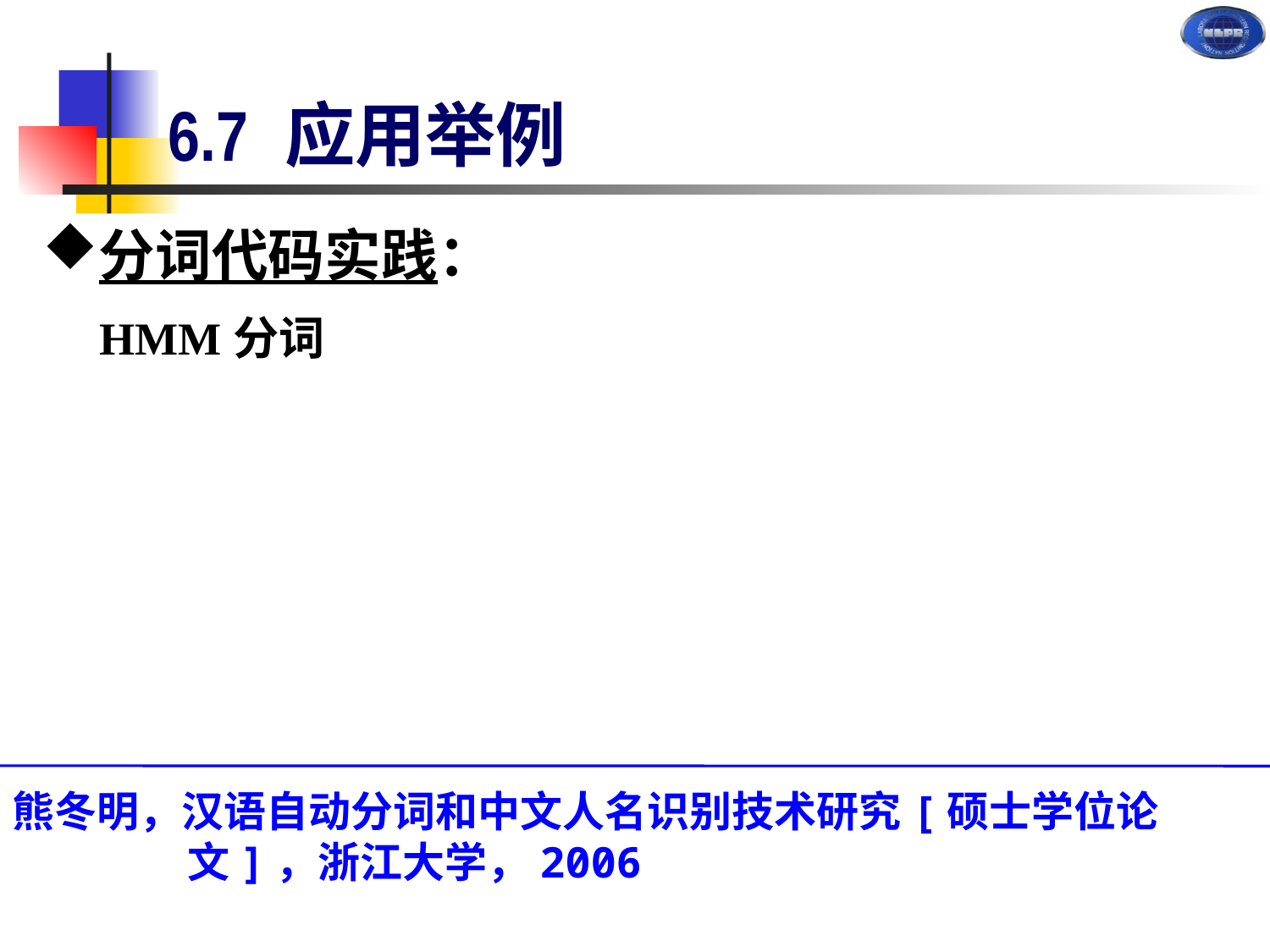

# 6.7 应用举例
分词代码实践：
     HMM分词
熊冬明，汉语自动分词和中文人名识别技术研究[硕士学位论文]，浙江大学，2006